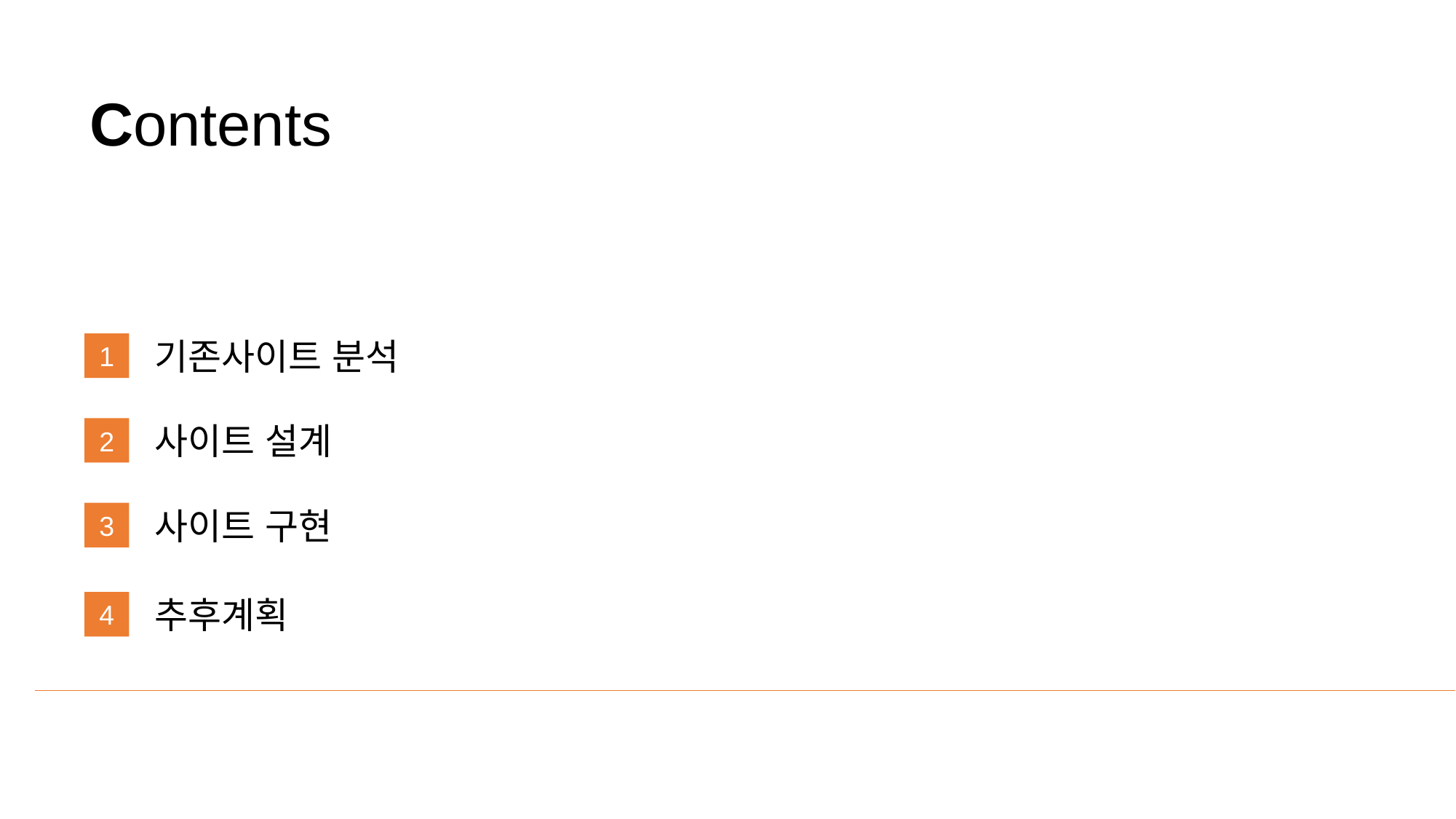

# Contents
1
기존사이트 분석
2
사이트 설계
3
사이트 구현
4
추후계획